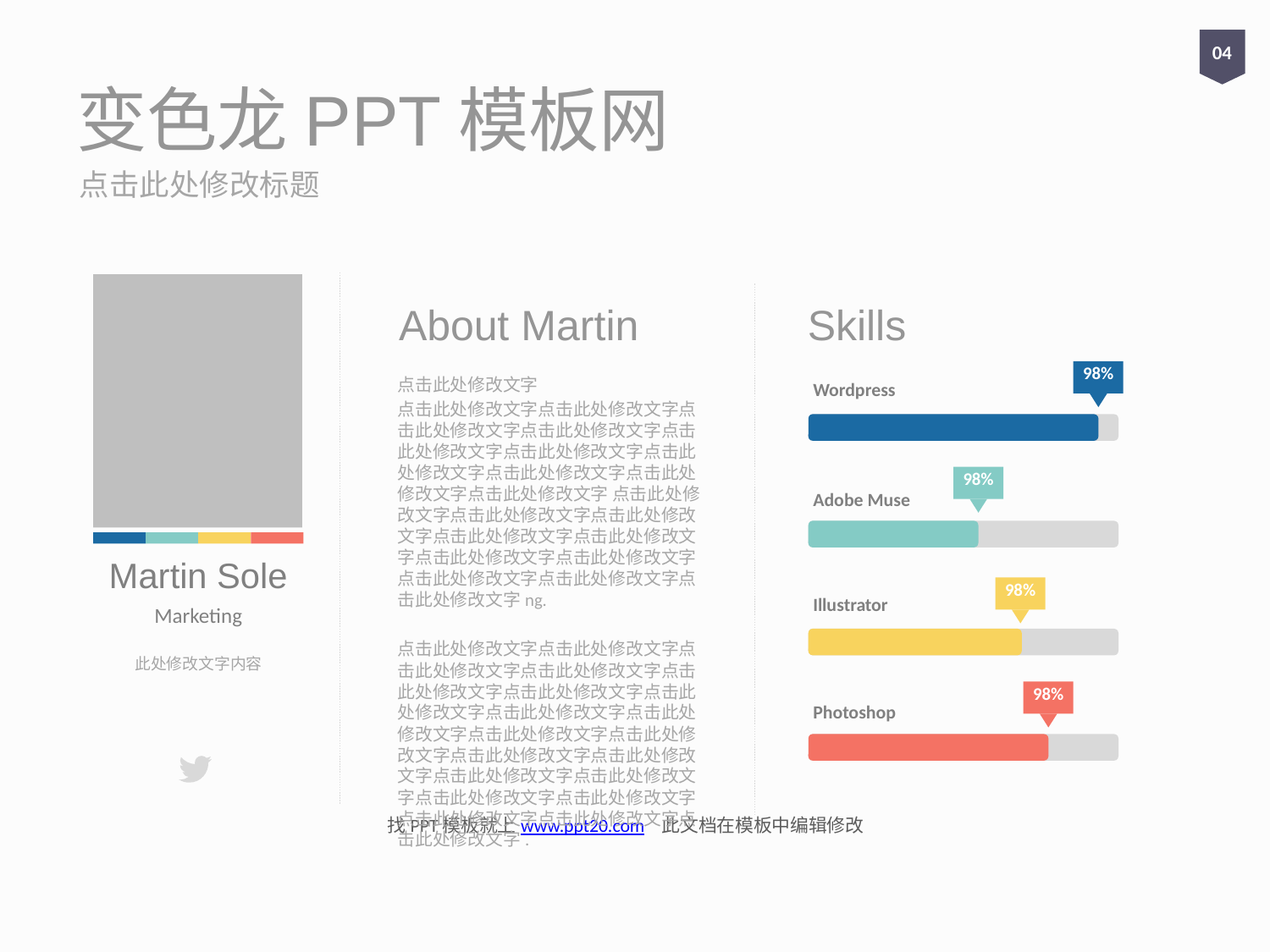

04
# 变色龙PPT模板网
点击此处修改标题

Martin Sole
Marketing
此处修改文字内容

About Martin
Skills
98%

点击此处修改文字
点击此处修改文字点击此处修改文字点击此处修改文字点击此处修改文字点击此处修改文字点击此处修改文字点击此处修改文字点击此处修改文字点击此处修改文字点击此处修改文字 点击此处修改文字点击此处修改文字点击此处修改文字点击此处修改文字点击此处修改文字点击此处修改文字点击此处修改文字点击此处修改文字点击此处修改文字点击此处修改文字ng.

点击此处修改文字点击此处修改文字点击此处修改文字点击此处修改文字点击此处修改文字点击此处修改文字点击此处修改文字点击此处修改文字点击此处修改文字点击此处修改文字点击此处修改文字点击此处修改文字点击此处修改文字点击此处修改文字点击此处修改文字点击此处修改文字点击此处修改文字点击此处修改文字点击此处修改文字点击此处修改文字.
Wordpress

98%

Adobe Muse

98%

Illustrator

98%

Photoshop